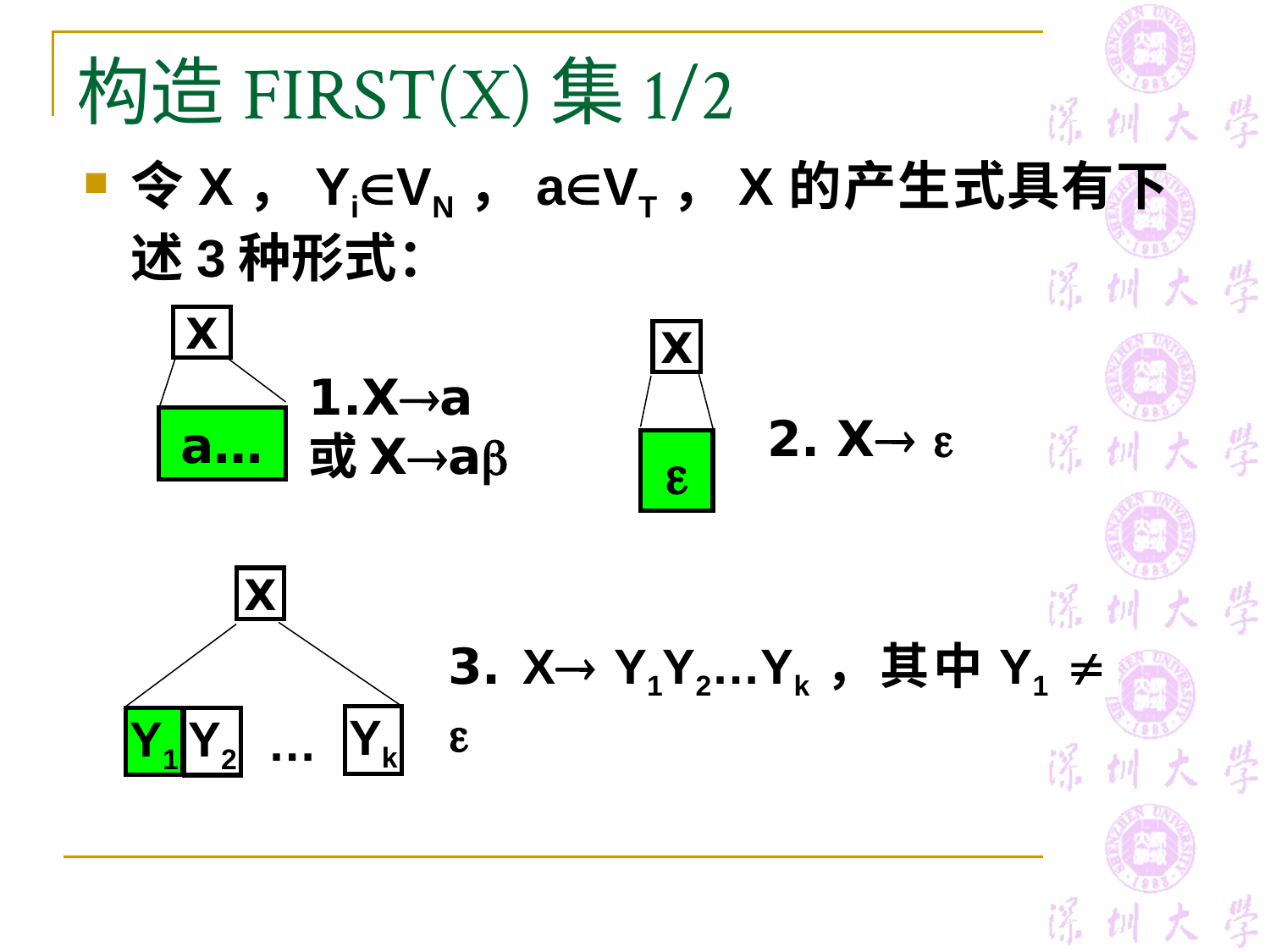

# 构造FIRST(X)集1/2
令X，Yi∈VN，a∈VT，X的产生式具有下述3种形式：

X

X→a
或X→aβ
a…
X

2. X→ ε
ε
X

3. X→ Y1Y2…Yk，其中Y1 ≠ ε
Yk
Y1
Y2
…